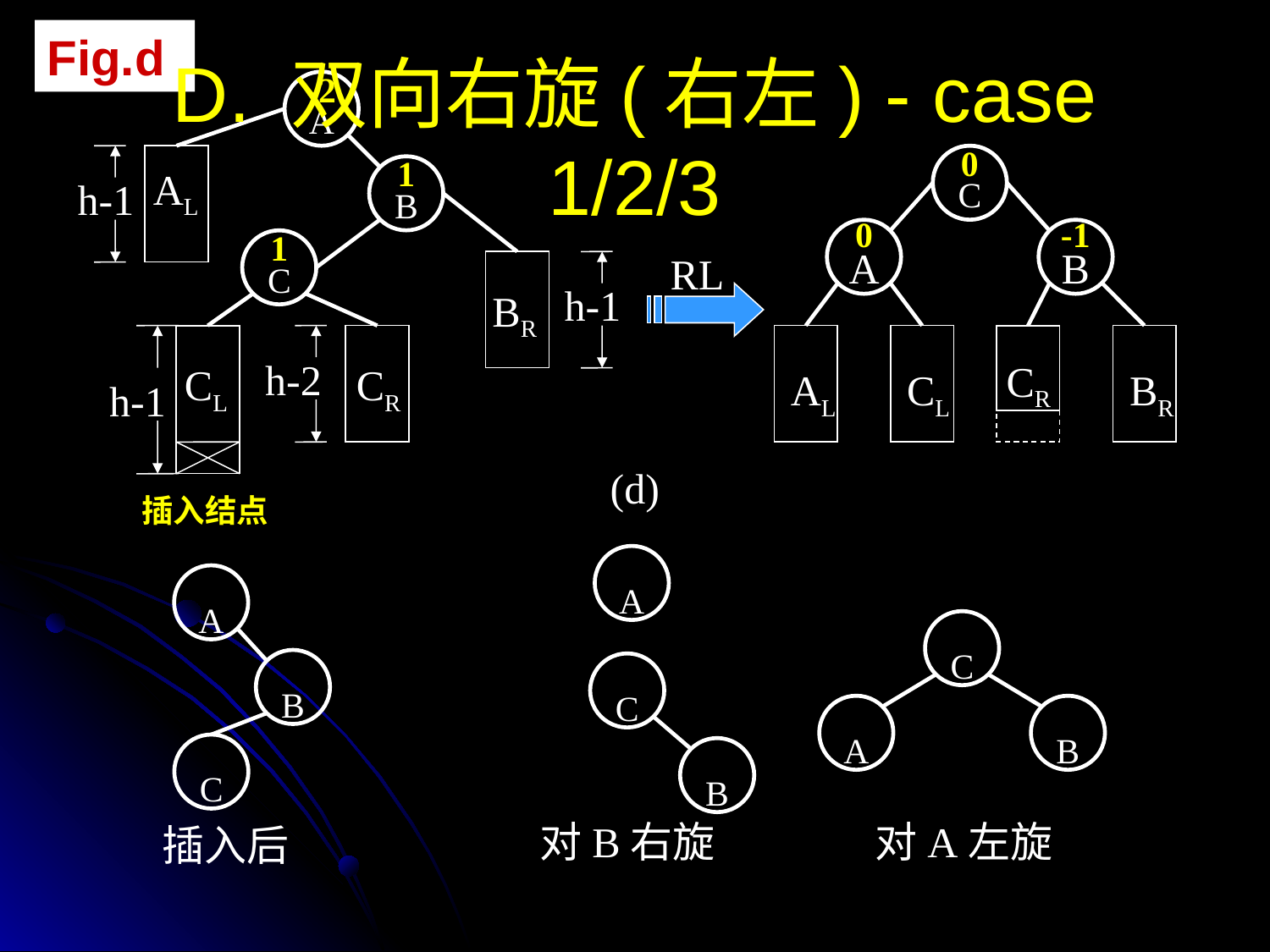

Fig.d
D. 双向右旋(右左) - case 1/2/3
-2
A

h-1

AL
1
B
1
C

BR

h-1

h-1

CL

CR

h-2

0
C
0
A
-1
B

AL

CL

CR

BR

RL

(d)
插入结点

A

C

B

A

B

C

C

A

B
对B右旋
对A左旋
插入后